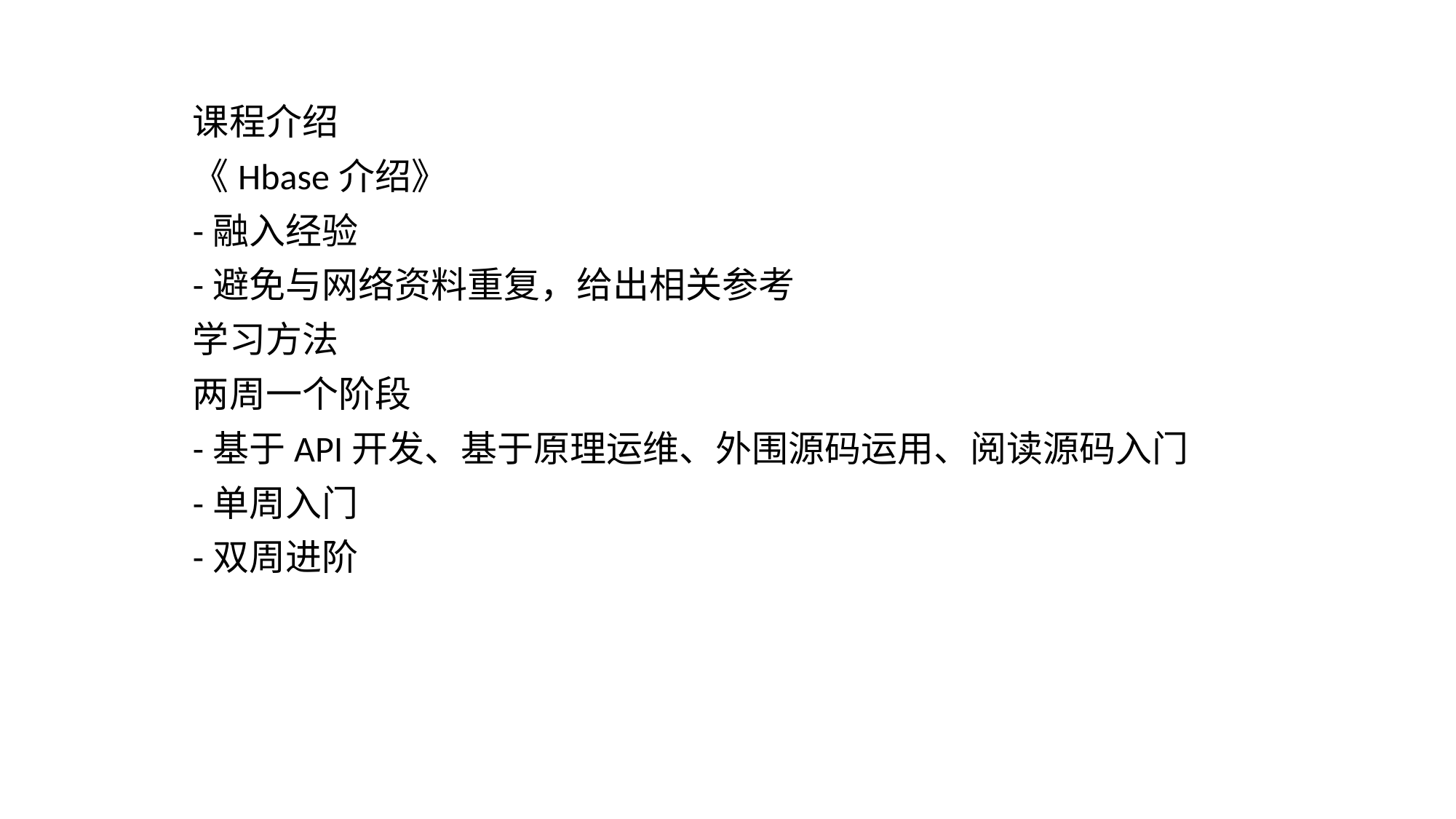

课程介绍
《Hbase介绍》
-融入经验
-避免与网络资料重复，给出相关参考
学习方法
两周一个阶段
-基于API开发、基于原理运维、外围源码运用、阅读源码入门
-单周入门
-双周进阶